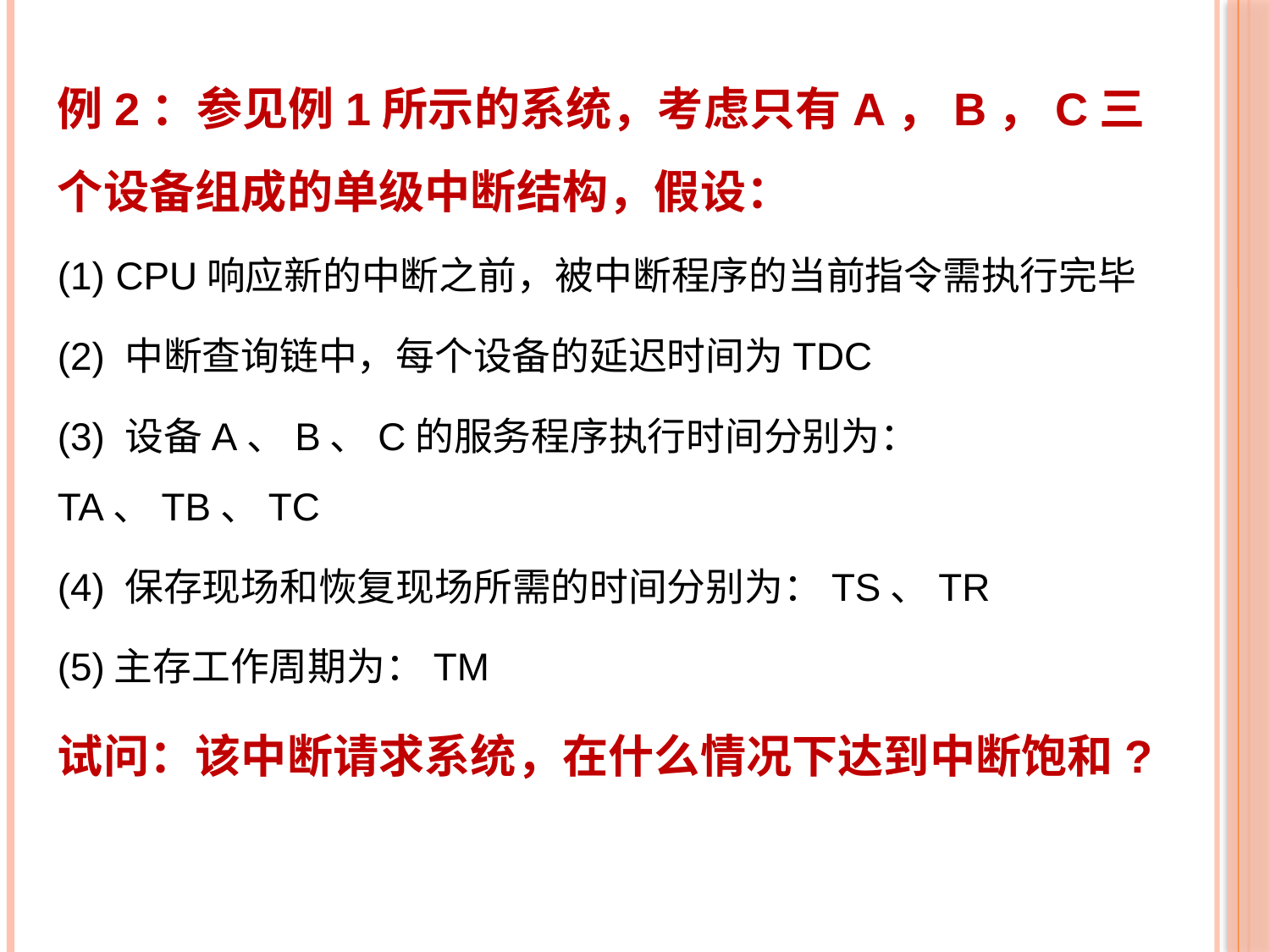

例2：参见例1所示的系统，考虑只有A，B，C三个设备组成的单级中断结构，假设：
(1) CPU响应新的中断之前，被中断程序的当前指令需执行完毕
(2) 中断查询链中，每个设备的延迟时间为TDC
(3) 设备A、B、C的服务程序执行时间分别为：TA、TB、TC
(4) 保存现场和恢复现场所需的时间分别为：TS、TR
(5)主存工作周期为：TM
试问：该中断请求系统，在什么情况下达到中断饱和?